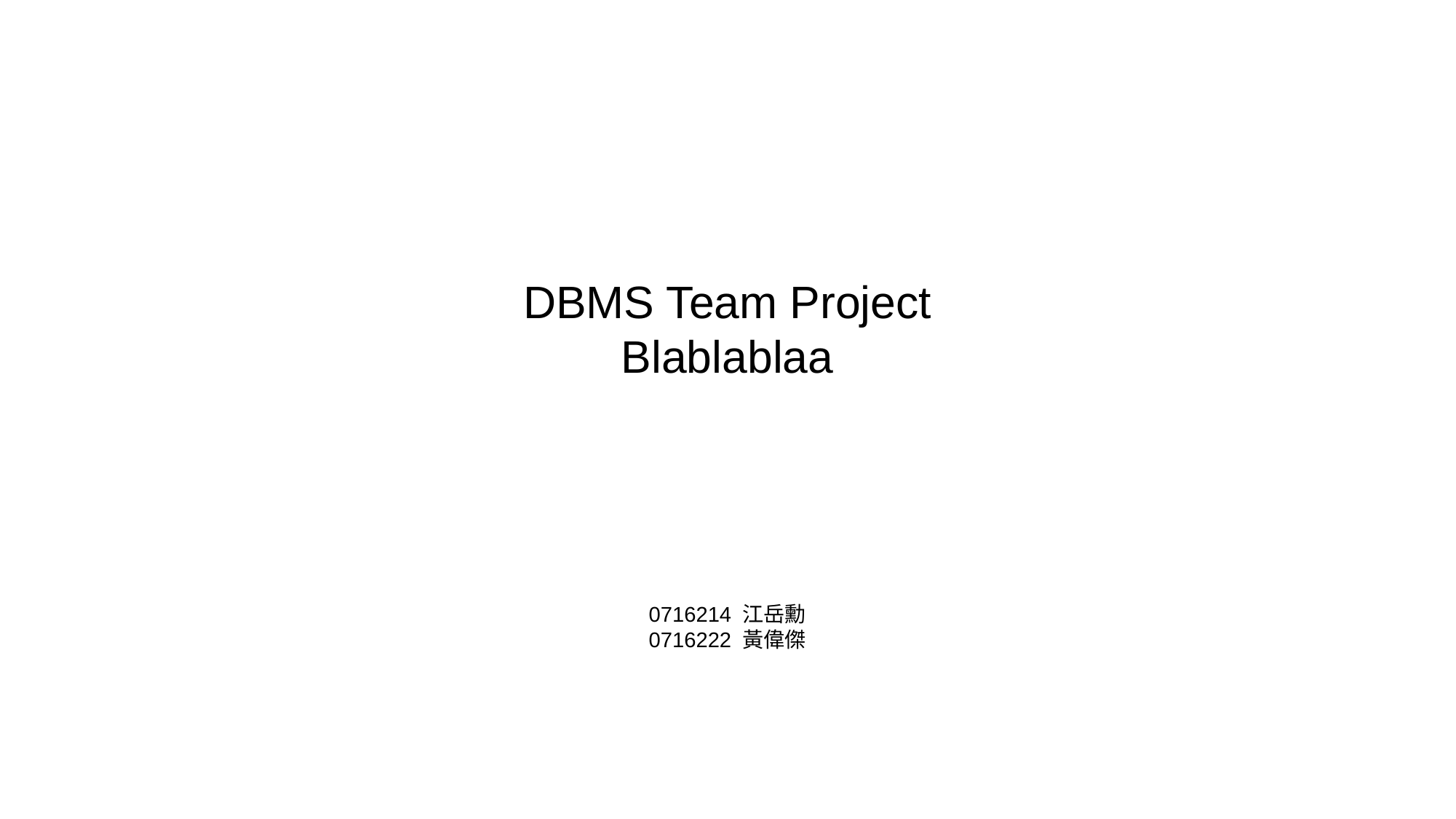

DBMS Team Project
Blablablaa

0716214 江岳勳
0716222 黃偉傑